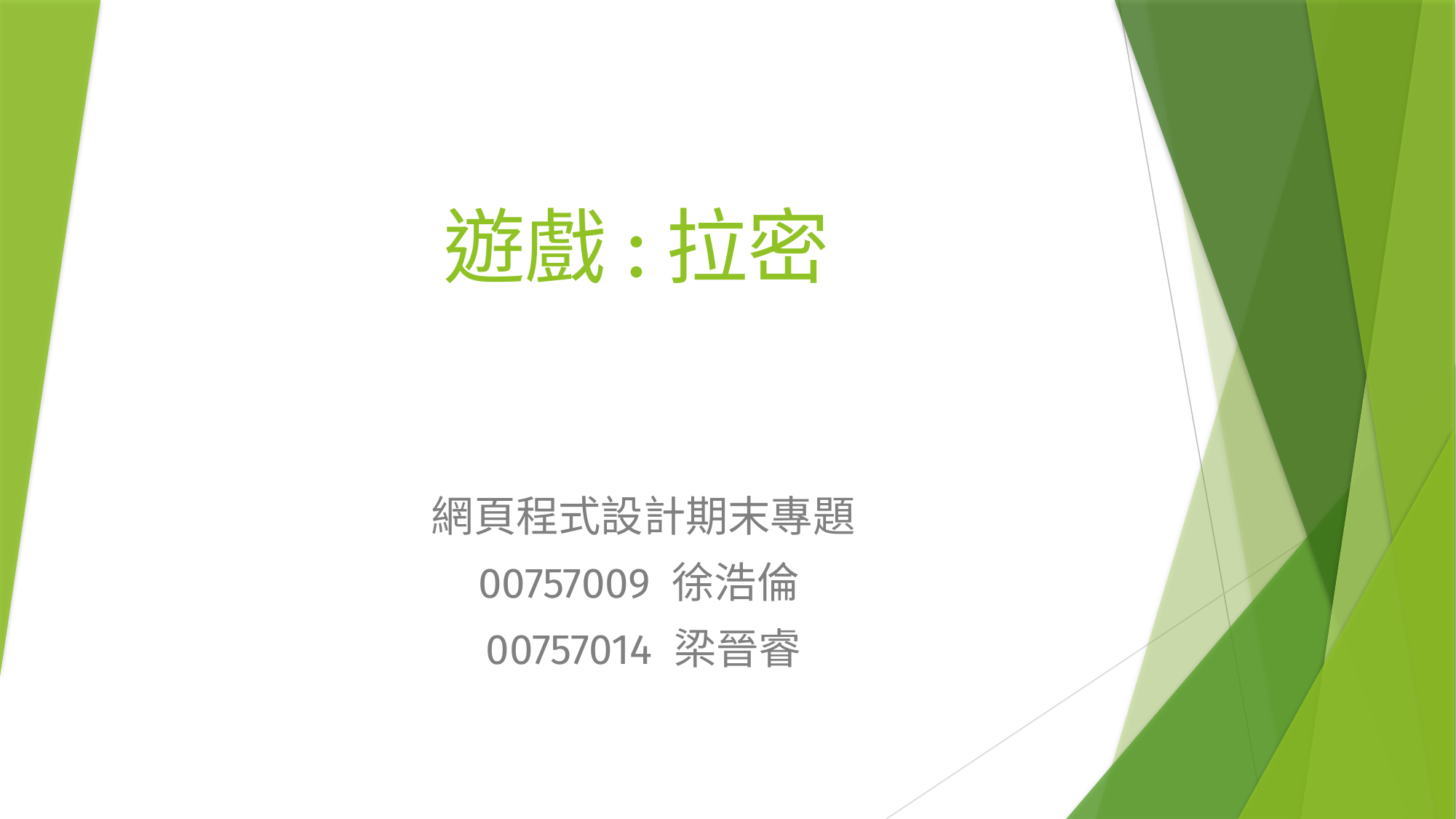

# 遊戲:拉密
網頁程式設計期末專題
00757009 徐浩倫
00757014 梁晉睿